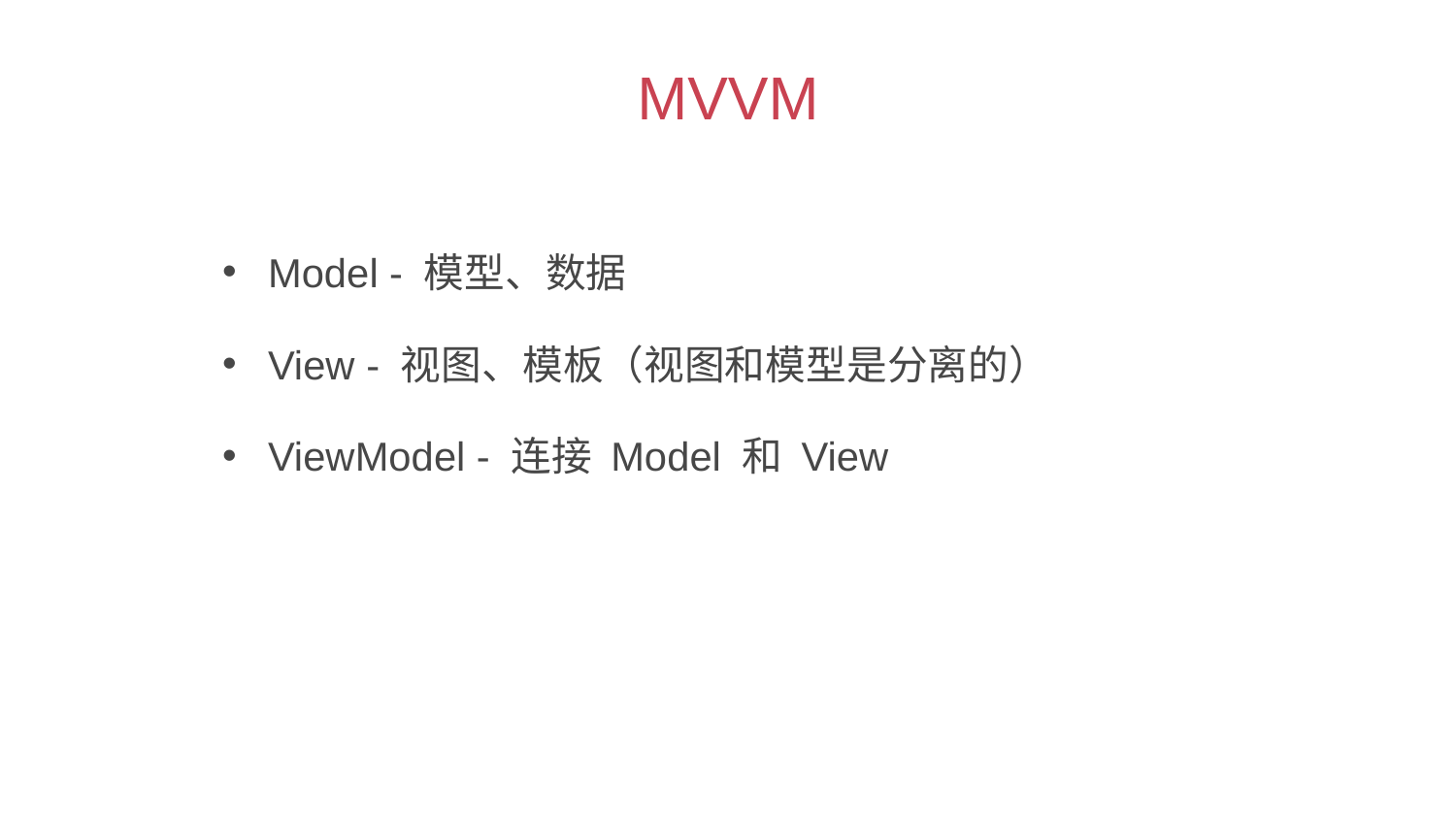

MVVM
 Model - 模型、数据
 View - 视图、模板（视图和模型是分离的）
 ViewModel - 连接 Model 和 View